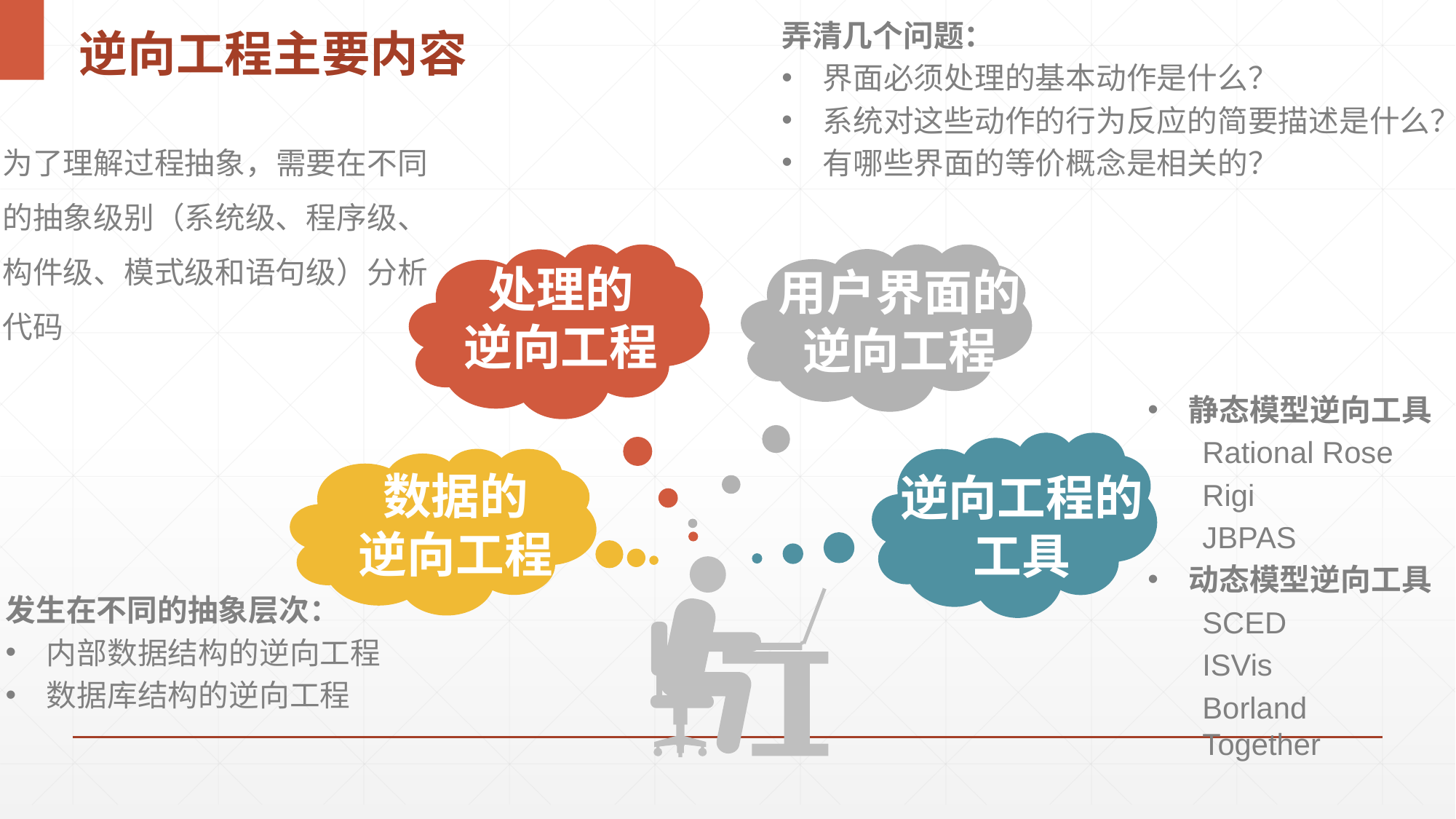

# 逆向工程主要内容
弄清几个问题：
界面必须处理的基本动作是什么？
系统对这些动作的行为反应的简要描述是什么？
有哪些界面的等价概念是相关的？
为了理解过程抽象，需要在不同的抽象级别（系统级、程序级、构件级、模式级和语句级）分析代码

处理的
逆向工程

用户界面的
逆向工程
静态模型逆向工具
Rational Rose
Rigi
JBPAS
动态模型逆向工具
SCED
ISVis
Borland Together

逆向工程的
工具

数据的
逆向工程

发生在不同的抽象层次：
内部数据结构的逆向工程
数据库结构的逆向工程